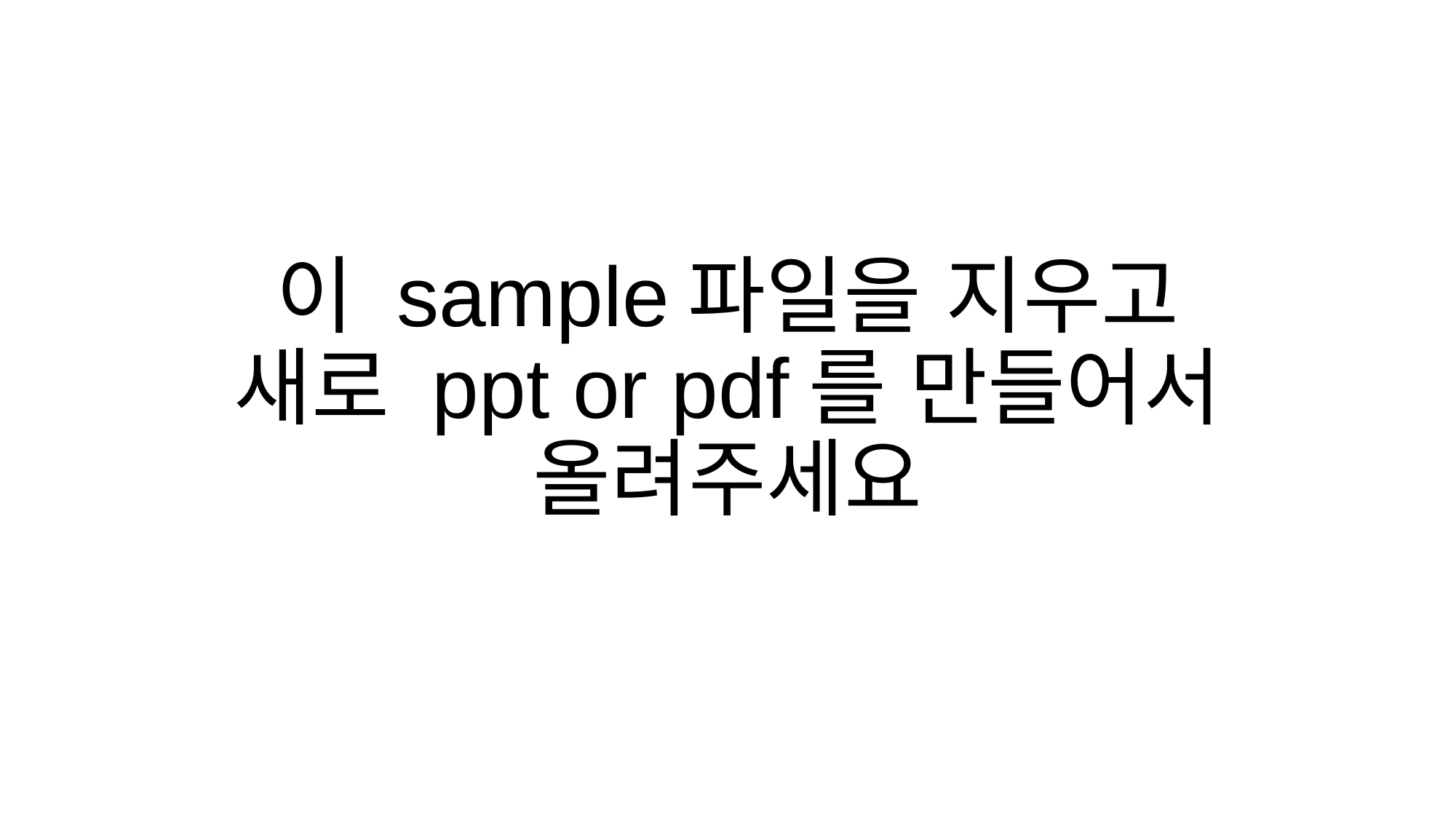

# 이 sample파일을 지우고 새로 ppt or pdf를 만들어서 올려주세요